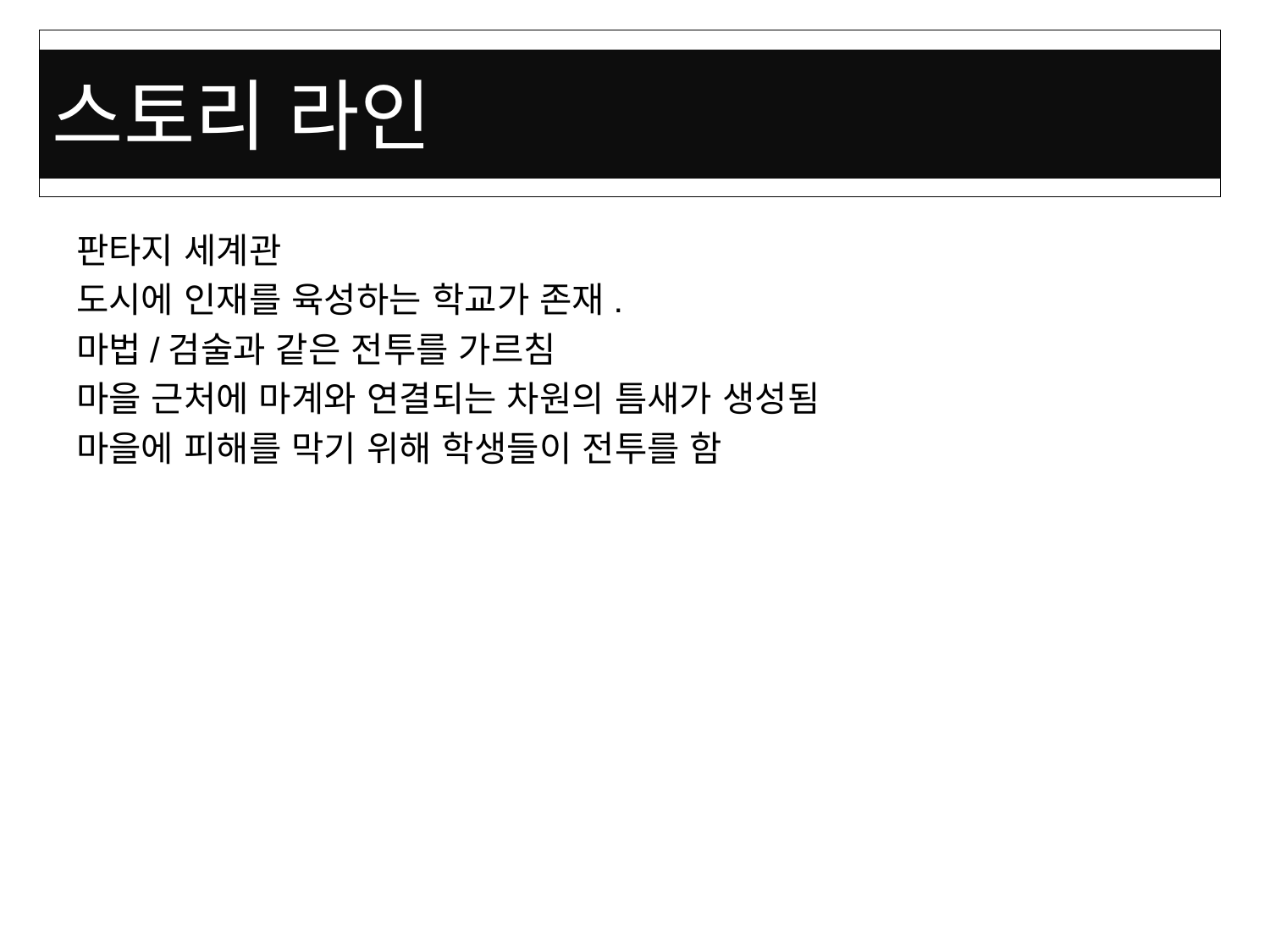

# 스토리 라인

판타지 세계관
도시에 인재를 육성하는 학교가 존재.
마법/검술과 같은 전투를 가르침
마을 근처에 마계와 연결되는 차원의 틈새가 생성됨
마을에 피해를 막기 위해 학생들이 전투를 함